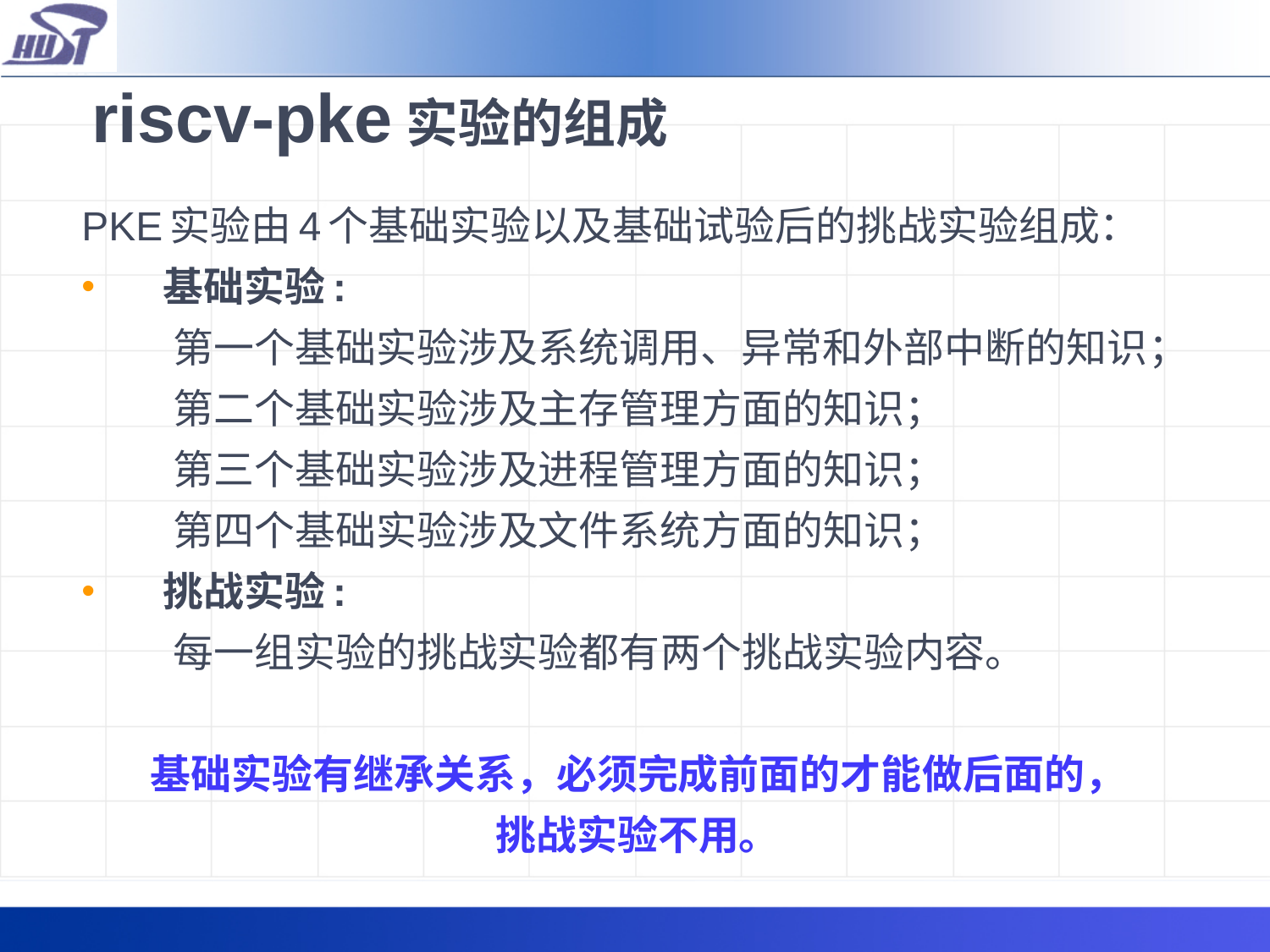

# riscv-pke实验的组成
PKE实验由4个基础实验以及基础试验后的挑战实验组成：
基础实验:
	第一个基础实验涉及系统调用、异常和外部中断的知识；
	第二个基础实验涉及主存管理方面的知识；
	第三个基础实验涉及进程管理方面的知识；
	第四个基础实验涉及文件系统方面的知识；
挑战实验:
	每一组实验的挑战实验都有两个挑战实验内容。

基础实验有继承关系，必须完成前面的才能做后面的，
挑战实验不用。